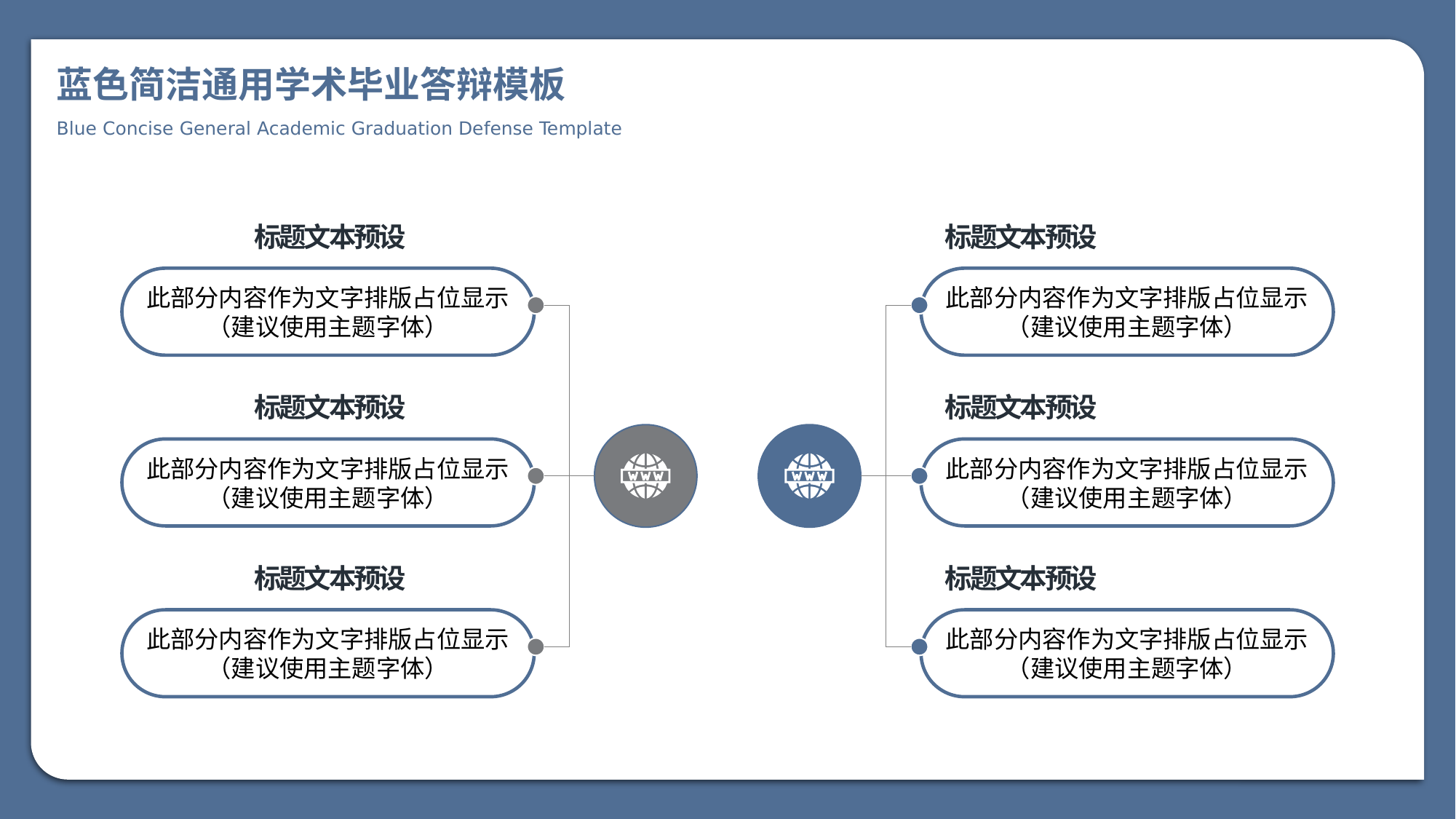

蓝色简洁通用学术毕业答辩模板
Blue Concise General Academic Graduation Defense Template
标题文本预设
此部分内容作为文字排版占位显示
（建议使用主题字体）

标题文本预设
此部分内容作为文字排版占位显示
（建议使用主题字体）

标题文本预设
此部分内容作为文字排版占位显示
（建议使用主题字体）

标题文本预设
此部分内容作为文字排版占位显示
（建议使用主题字体）

标题文本预设
此部分内容作为文字排版占位显示
（建议使用主题字体）

标题文本预设
此部分内容作为文字排版占位显示
（建议使用主题字体）